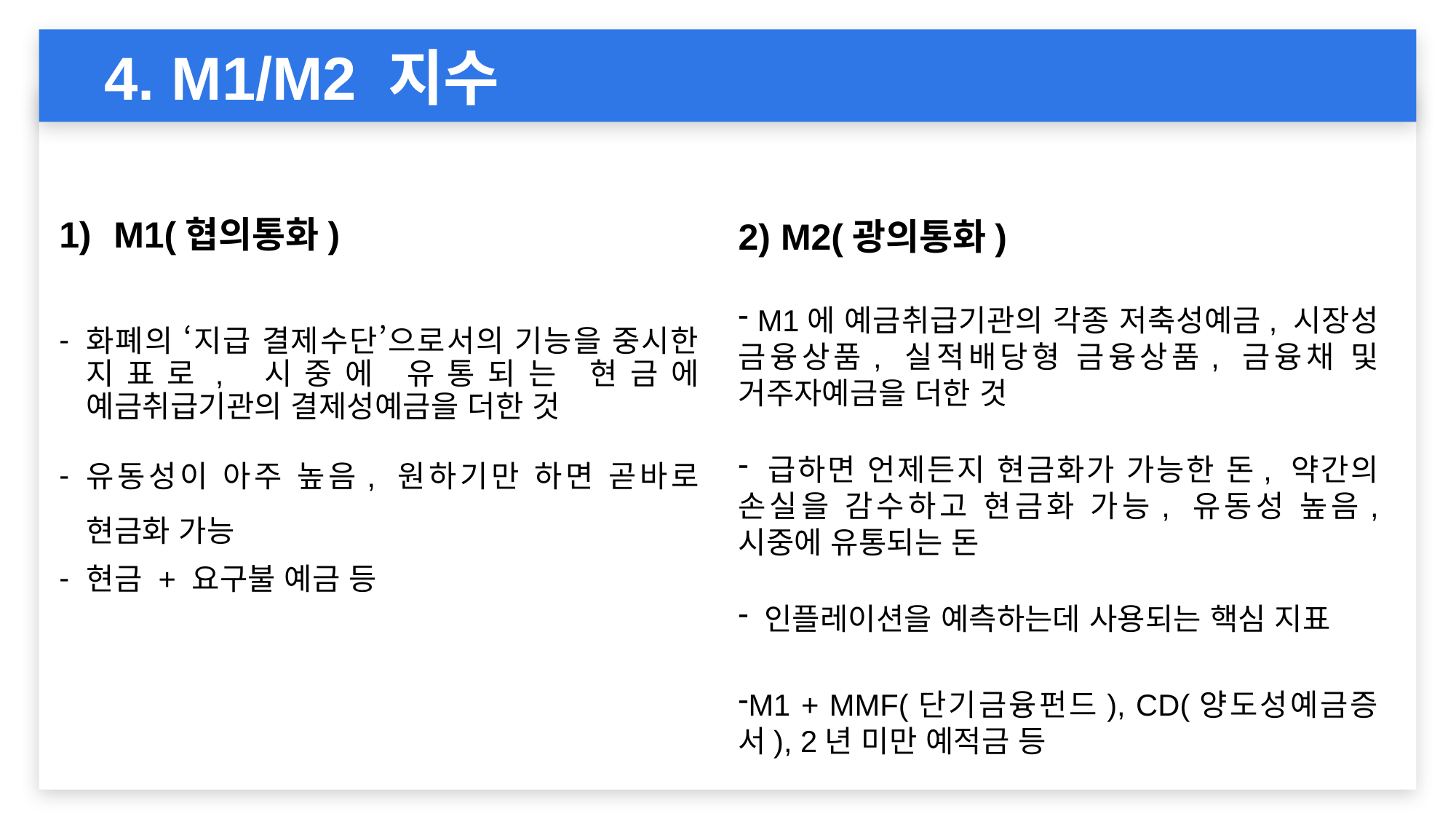

4. M1/M2 지수

2) M2(광의통화)

 M1에 예금취급기관의 각종 저축성예금, 시장성 금융상품, 실적배당형 금융상품, 금융채 및 거주자예금을 더한 것

 급하면 언제든지 현금화가 가능한 돈, 약간의 손실을 감수하고 현금화 가능, 유동성 높음, 시중에 유통되는 돈

 인플레이션을 예측하는데 사용되는 핵심 지표

M1 + MMF(단기금융펀드), CD(양도성예금증서), 2년 미만 예적금 등

M1(협의통화)

화폐의 ‘지급 결제수단’으로서의 기능을 중시한 지표로, 시중에 유통되는 현금에 예금취급기관의 결제성예금을 더한 것
유동성이 아주 높음, 원하기만 하면 곧바로 현금화 가능
현금 + 요구불 예금 등